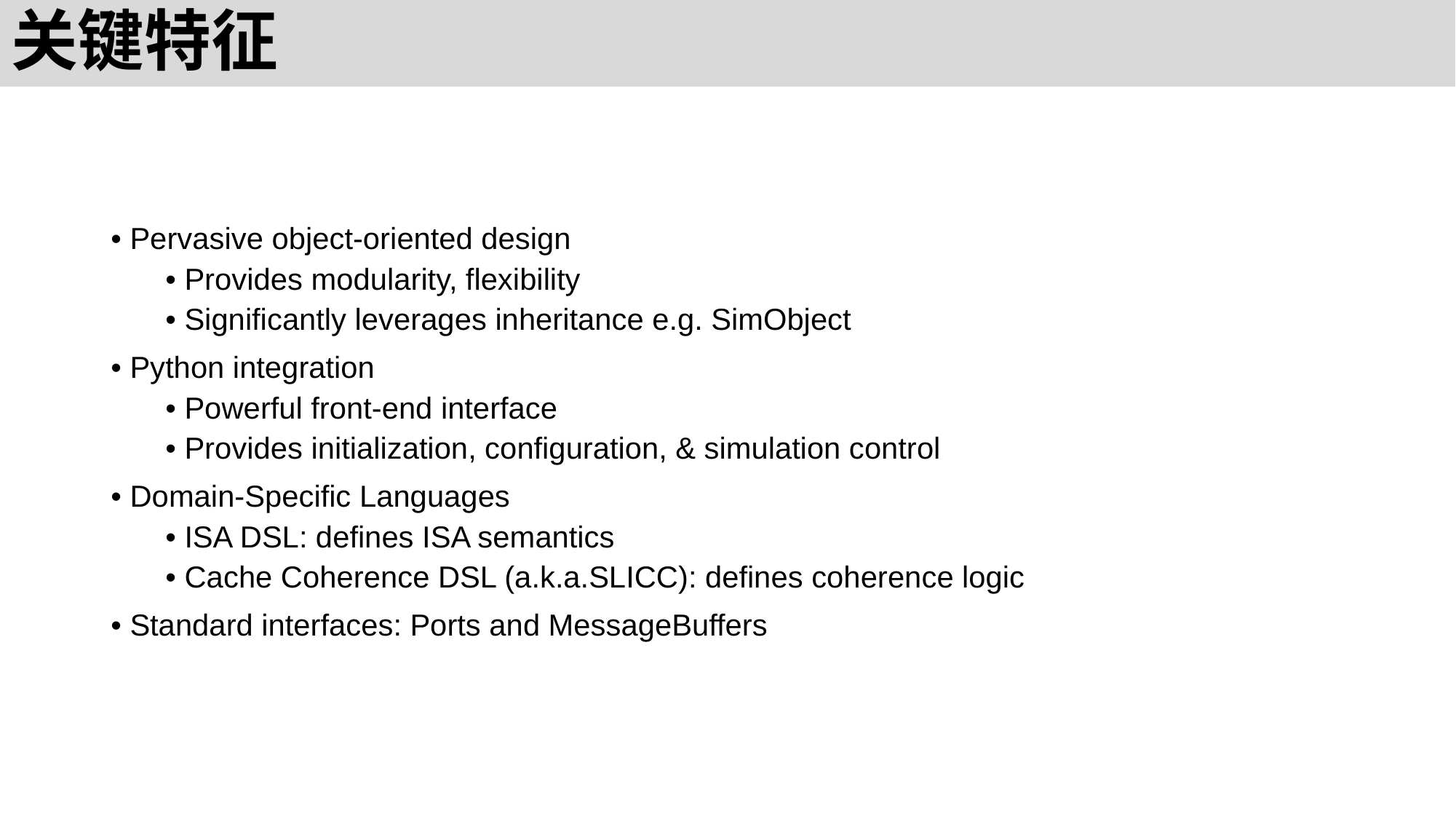

# 关键特征
• Pervasive object-oriented design
• Provides modularity, flexibility
• Significantly leverages inheritance e.g. SimObject
• Python integration
• Powerful front-end interface
• Provides initialization, configuration, & simulation control
• Domain-Specific Languages
• ISA DSL: defines ISA semantics
• Cache Coherence DSL (a.k.a.SLICC): defines coherence logic
• Standard interfaces: Ports and MessageBuffers